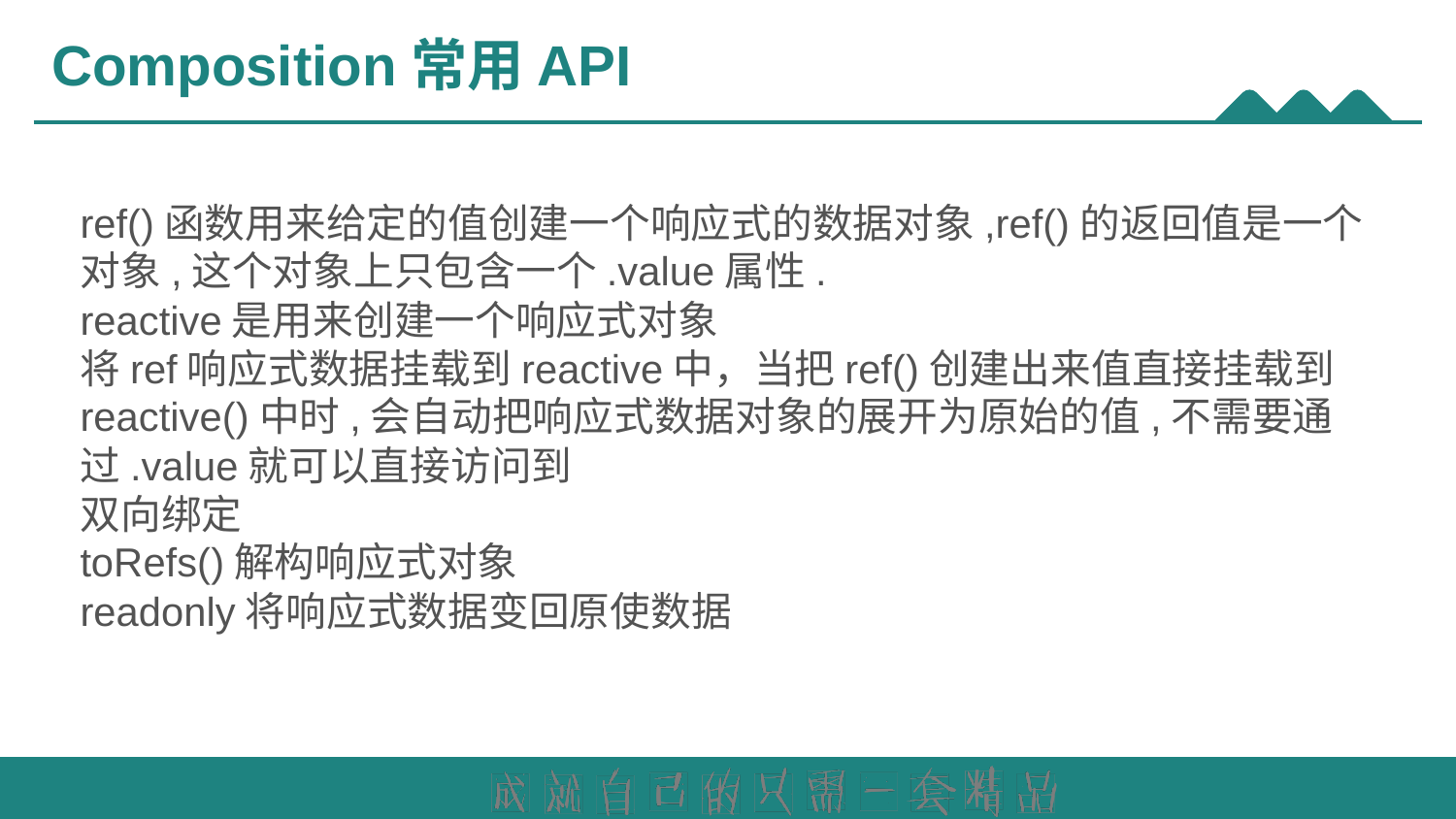

# Composition常用API
ref()函数用来给定的值创建一个响应式的数据对象,ref()的返回值是一个对象,这个对象上只包含一个.value属性.
reactive是用来创建一个响应式对象
将ref响应式数据挂载到reactive中，当把ref()创建出来值直接挂载到reactive()中时,会自动把响应式数据对象的展开为原始的值,不需要通过.value就可以直接访问到
双向绑定
toRefs()解构响应式对象
readonly将响应式数据变回原使数据